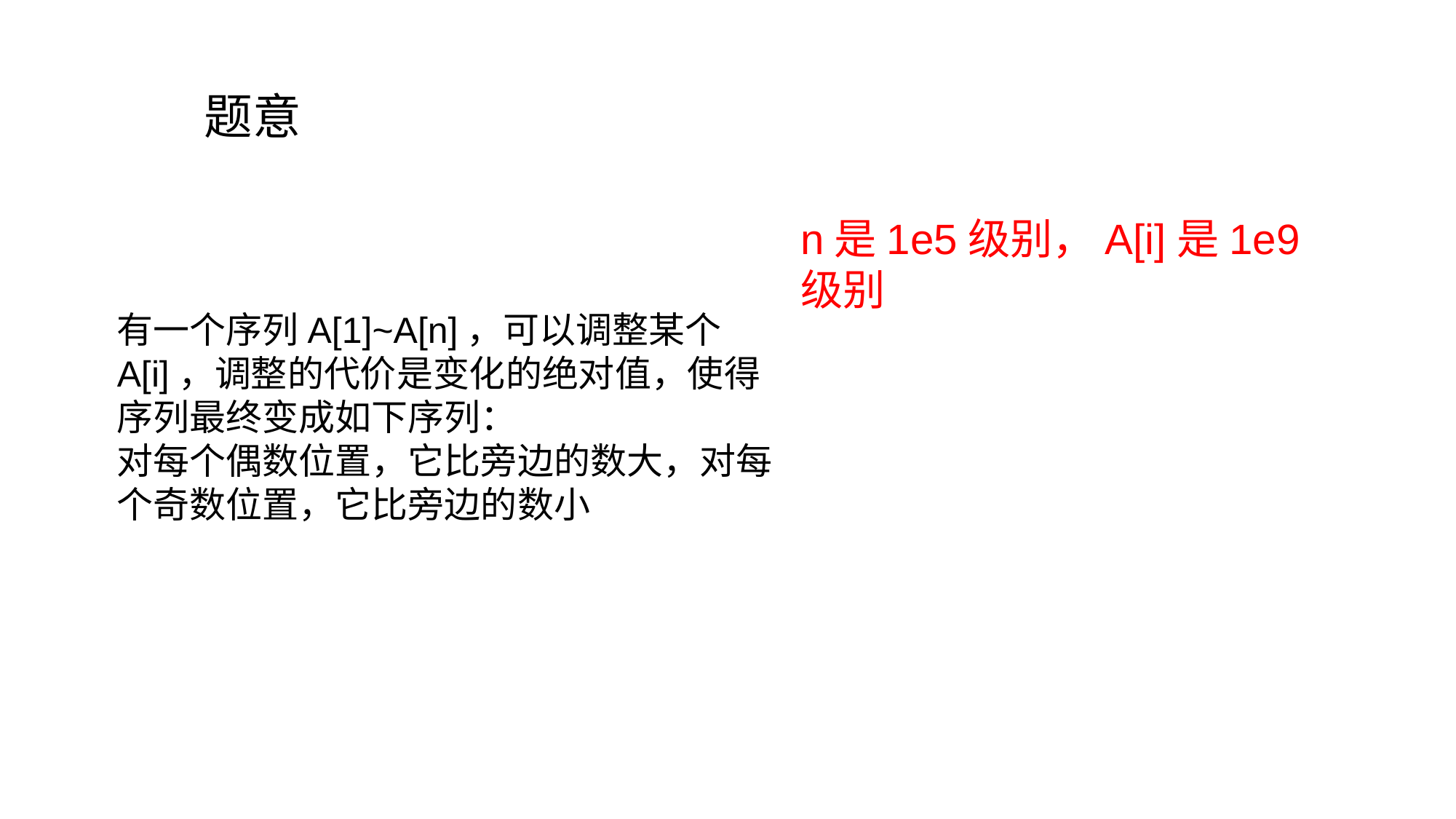

题意
n是1e5级别，A[i]是1e9级别
有一个序列A[1]~A[n]，可以调整某个A[i]，调整的代价是变化的绝对值，使得序列最终变成如下序列：
对每个偶数位置，它比旁边的数大，对每个奇数位置，它比旁边的数小